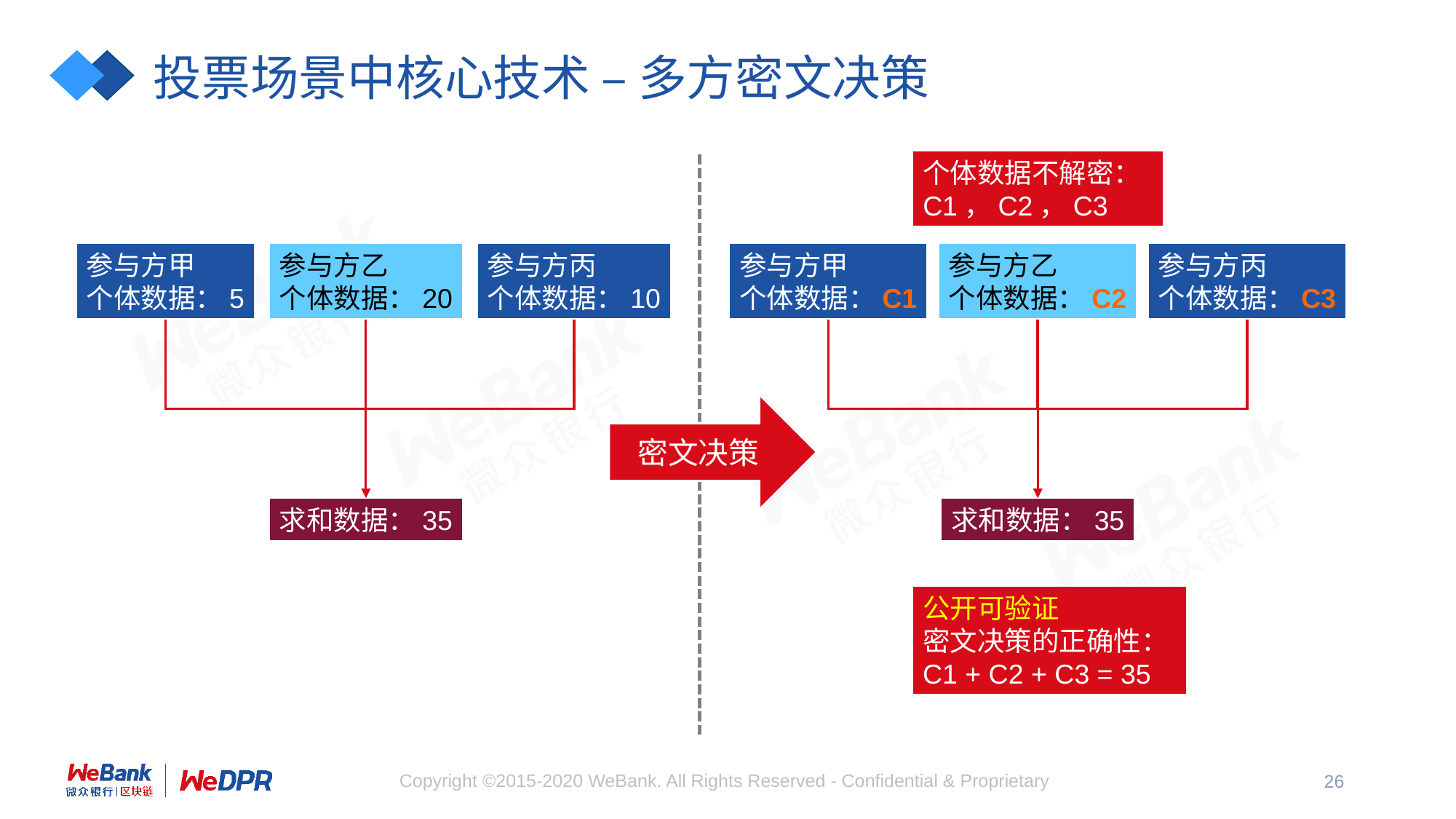

# 投票场景中核心技术 – 多方密文决策
个体数据不解密：
C1，C2，C3
参与方丙
个体数据：10
参与方丙
个体数据：C3
参与方甲
个体数据：5
参与方乙
个体数据：20
参与方甲
个体数据：C1
参与方乙
个体数据：C2
密文决策
求和数据：35
求和数据：35
公开可验证
密文决策的正确性：
C1 + C2 + C3 = 35
26